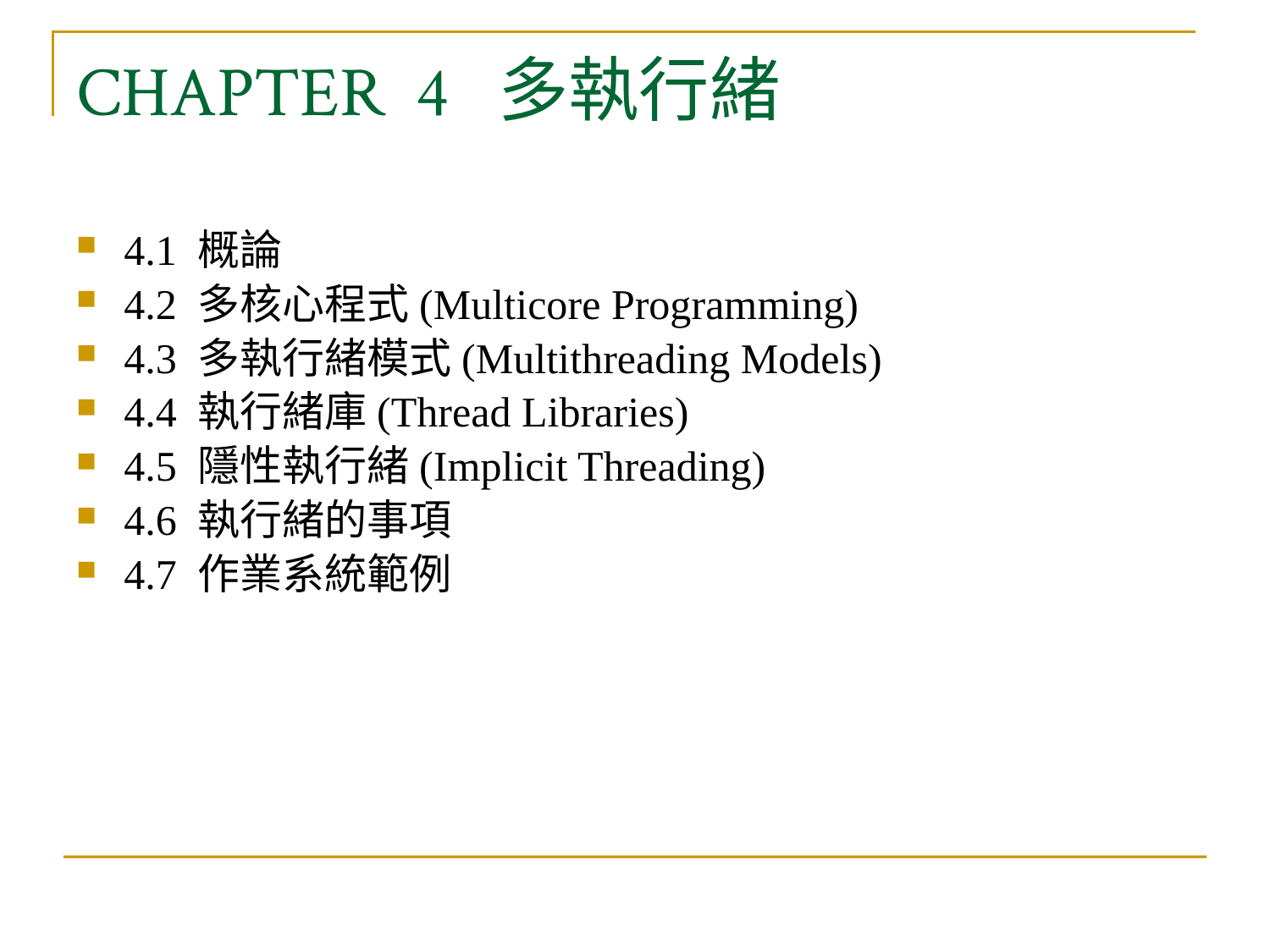

# CHAPTER  4  多執行緒
4.1 概論
4.2 多核心程式(Multicore Programming)
4.3 多執行緒模式(Multithreading Models)
4.4 執行緒庫(Thread Libraries)
4.5 隱性執行緒(Implicit Threading)
4.6 執行緒的事項
4.7 作業系統範例